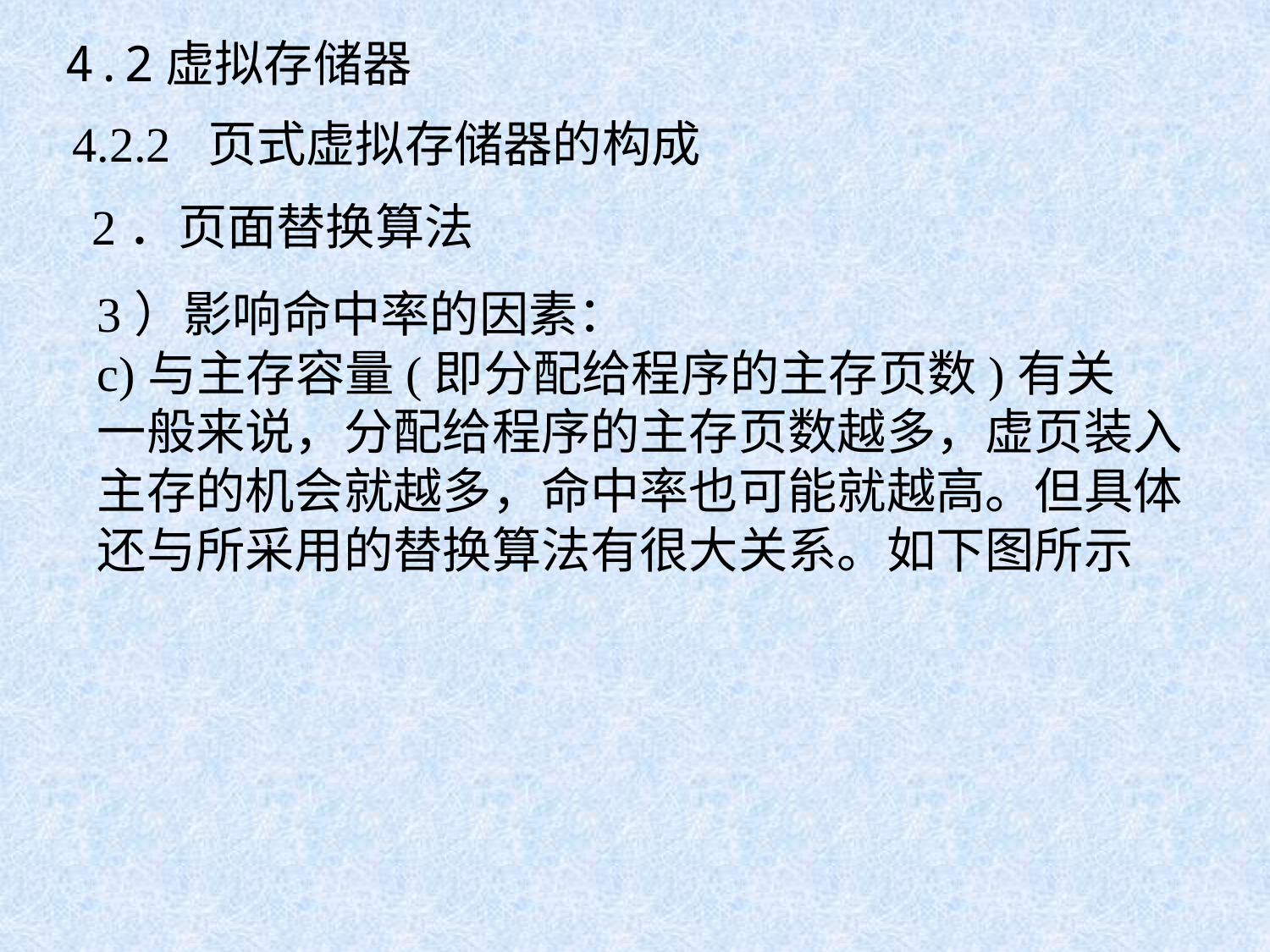

4.2虚拟存储器
4.2.2  页式虚拟存储器的构成
2．页面替换算法
3）影响命中率的因素：
c)与主存容量(即分配给程序的主存页数)有关
一般来说，分配给程序的主存页数越多，虚页装入主存的机会就越多，命中率也可能就越高。但具体还与所采用的替换算法有很大关系。如下图所示